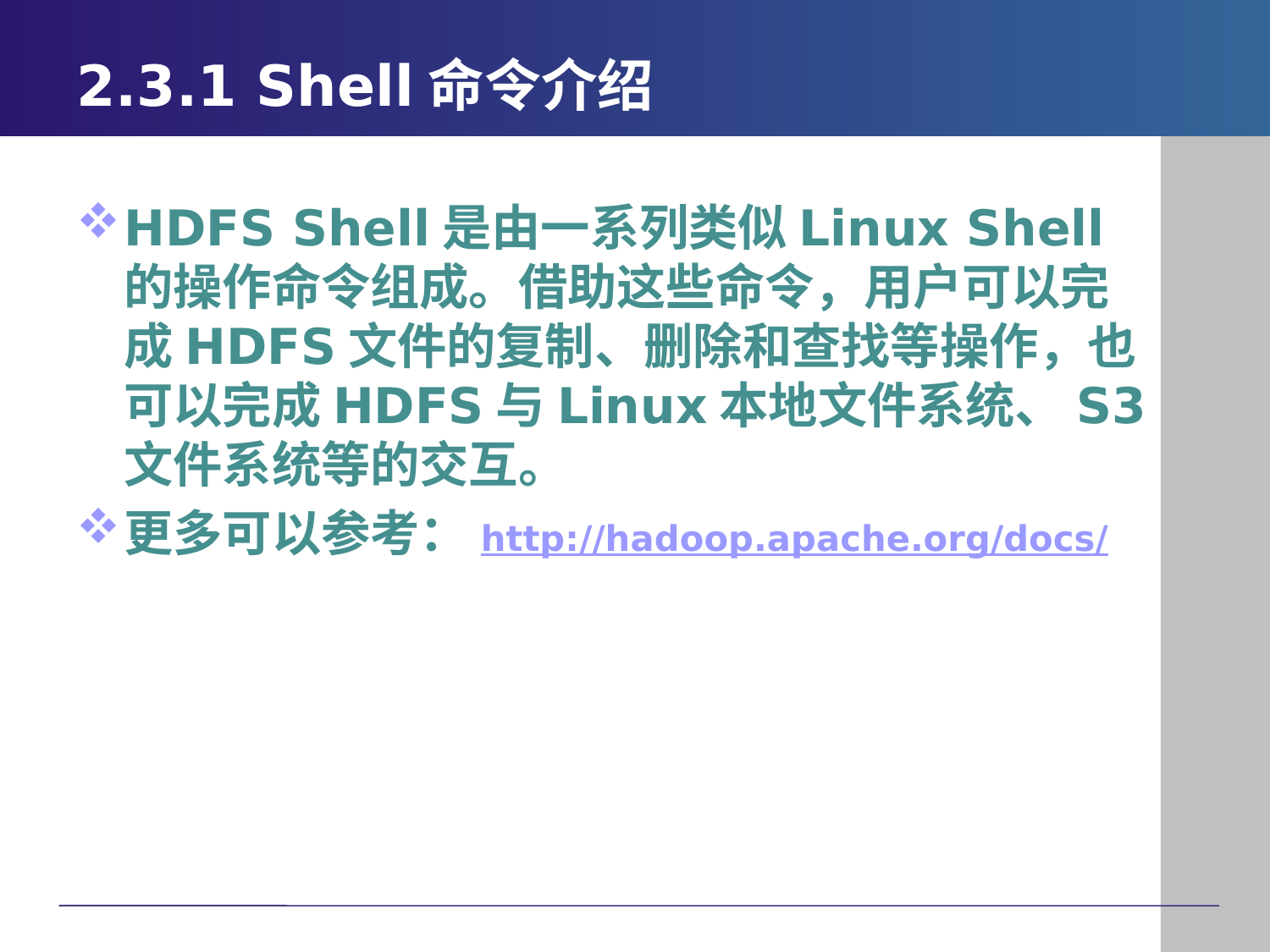

# 2.3.1 Shell命令介绍
HDFS Shell是由一系列类似Linux Shell的操作命令组成。借助这些命令，用户可以完成HDFS文件的复制、删除和查找等操作，也可以完成HDFS与Linux本地文件系统、S3文件系统等的交互。
更多可以参考：http://hadoop.apache.org/docs/